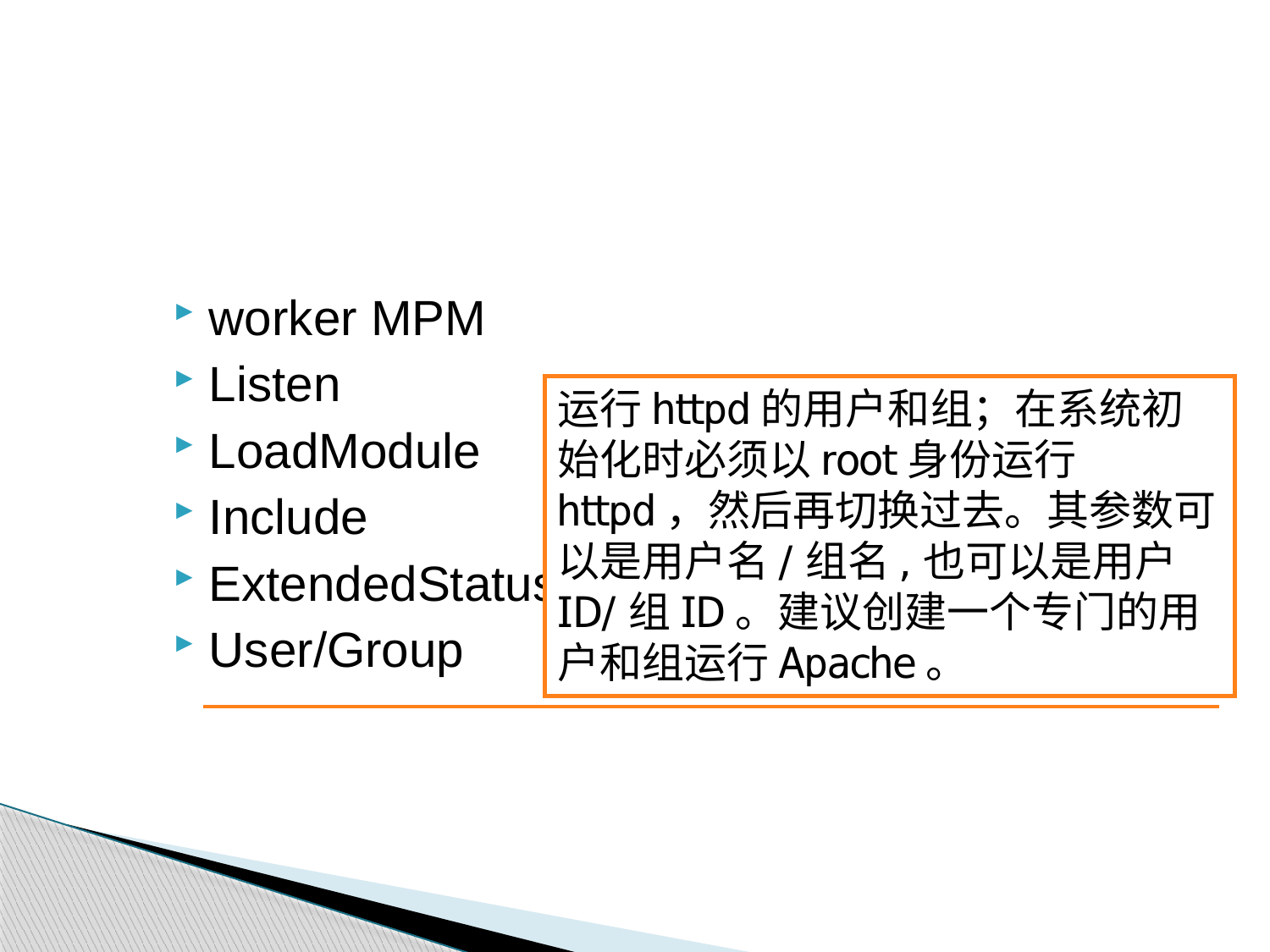

#
worker MPM
Listen
LoadModule
Include
ExtendedStatus
User/Group
运行httpd的用户和组；在系统初始化时必须以root身份运行httpd，然后再切换过去。其参数可以是用户名/组名,也可以是用户ID/组ID。建议创建一个专门的用户和组运行Apache。